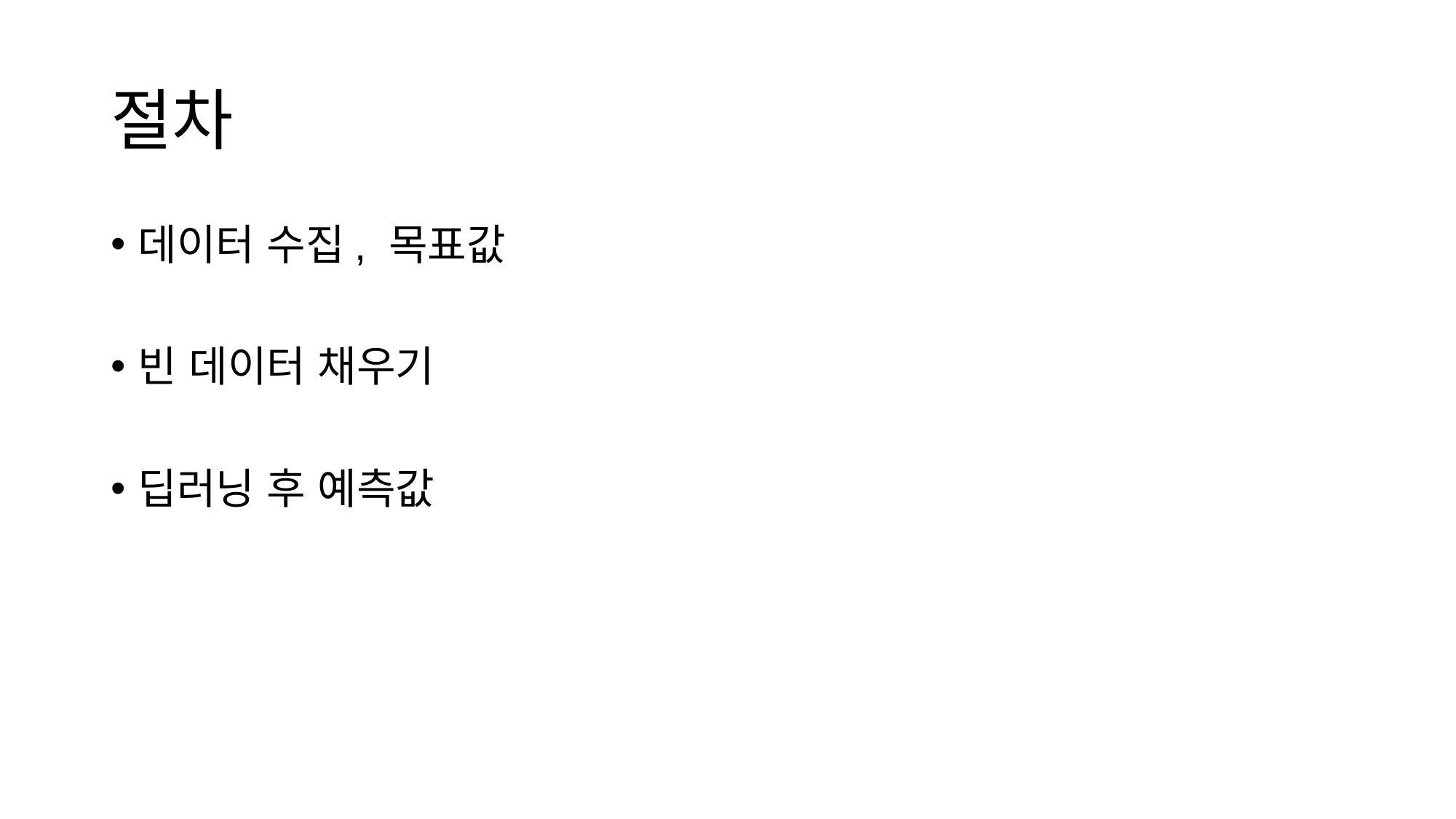

# 절차
데이터 수집, 목표값

빈 데이터 채우기

딥러닝 후 예측값